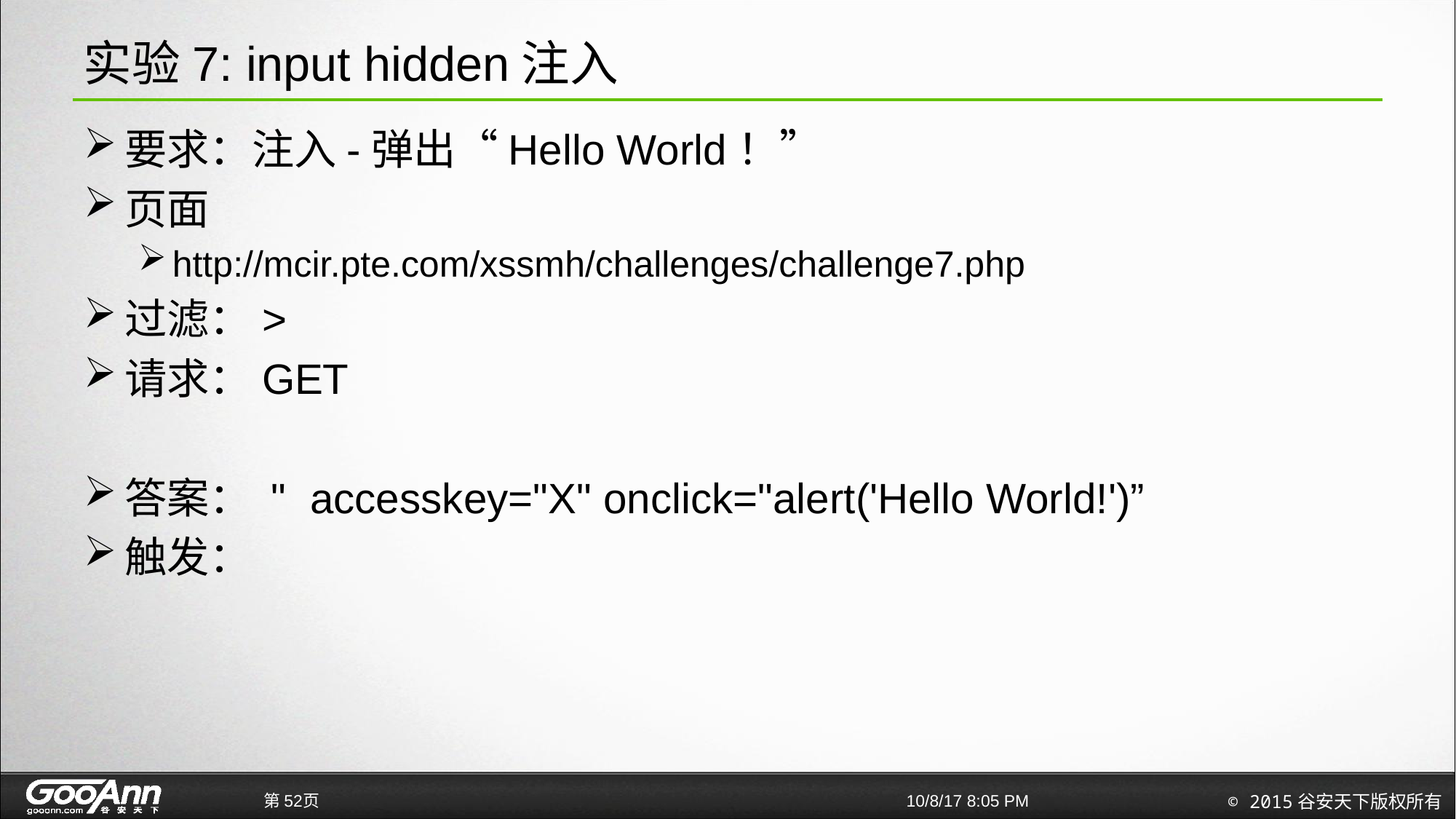

# 实验7: input hidden注入
要求：注入-弹出“Hello World！”
页面
http://mcir.pte.com/xssmh/challenges/challenge7.php
过滤：>
请求：GET

答案： "  accesskey="X" onclick="alert('Hello World!')”
触发：